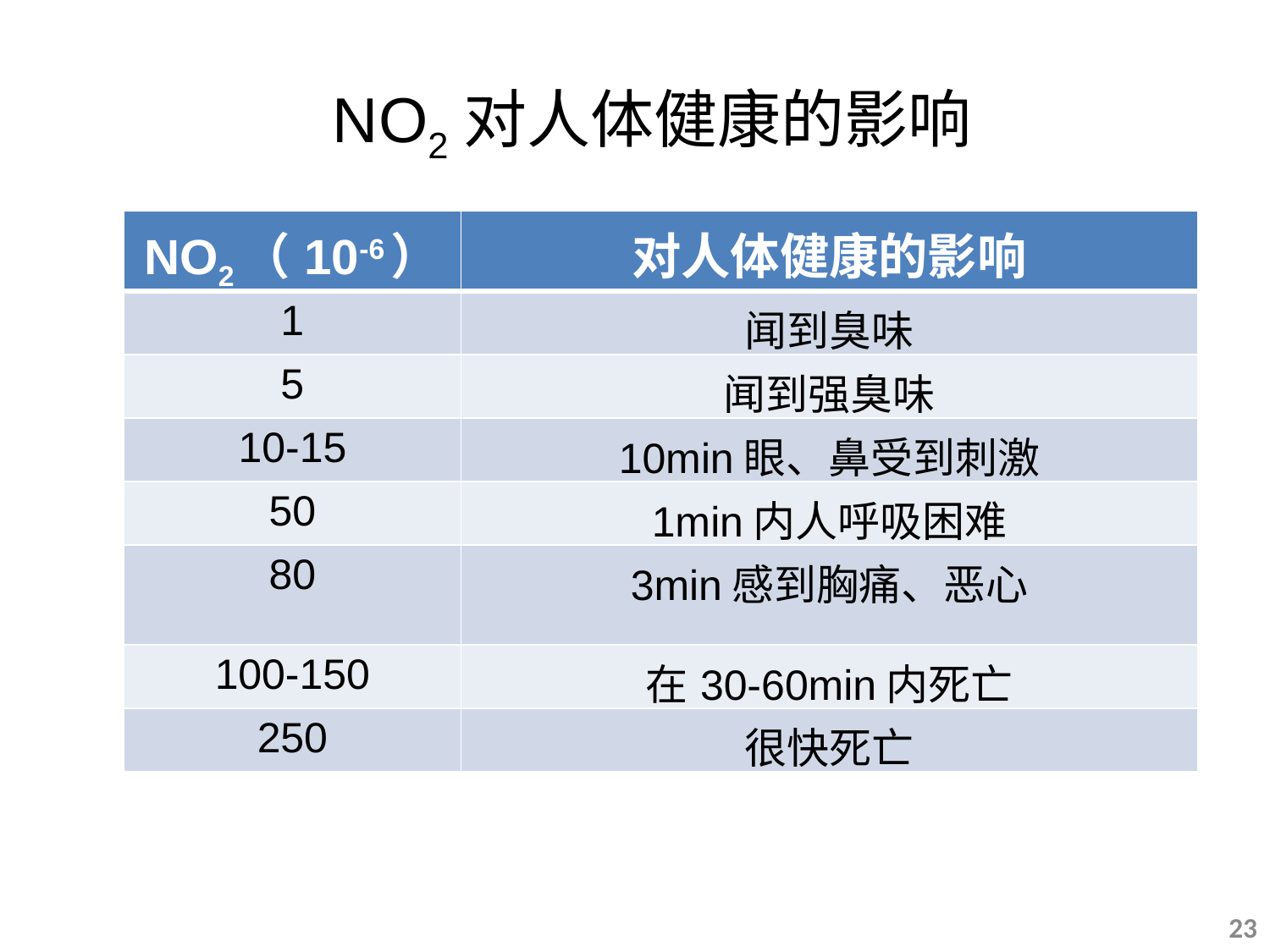

汇报目录
NO2对人体健康的影响
| NO2（10-6） | 对人体健康的影响 |
| --- | --- |
| 1 | 闻到臭味 |
| 5 | 闻到强臭味 |
| 10-15 | 10min眼、鼻受到刺激 |
| 50 | 1min内人呼吸困难 |
| 80 | 3min感到胸痛、恶心 |
| 100-150 | 在30-60min内死亡 |
| 250 | 很快死亡 |
23